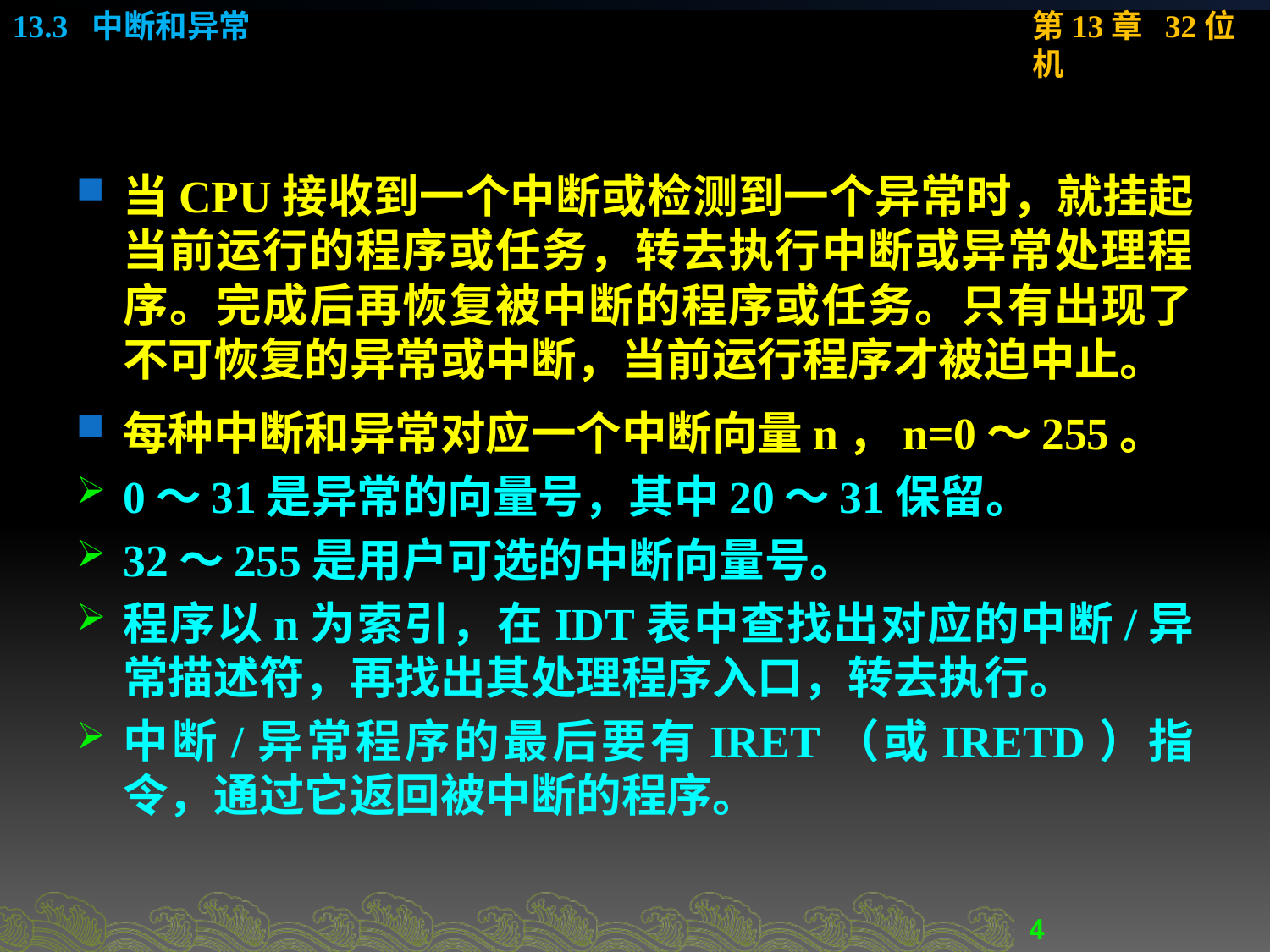

当CPU接收到一个中断或检测到一个异常时，就挂起当前运行的程序或任务，转去执行中断或异常处理程序。完成后再恢复被中断的程序或任务。只有出现了不可恢复的异常或中断，当前运行程序才被迫中止。
每种中断和异常对应一个中断向量n，n=0～255。
0～31是异常的向量号，其中20～31保留。
32～255是用户可选的中断向量号。
程序以n为索引，在IDT表中查找出对应的中断/异常描述符，再找出其处理程序入口，转去执行。
中断/异常程序的最后要有IRET（或IRETD）指令，通过它返回被中断的程序。